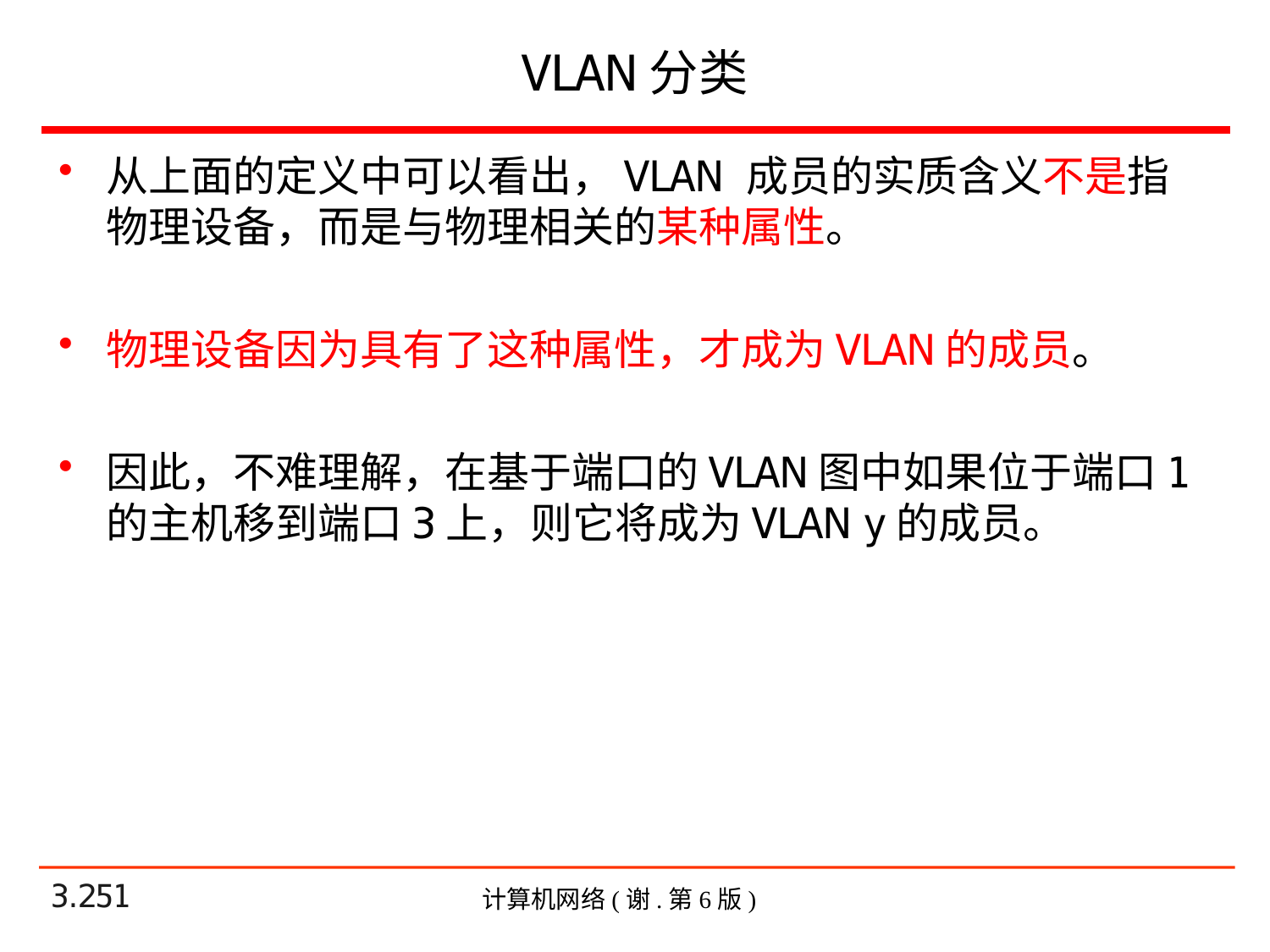

# VLAN分类
从上面的定义中可以看出，VLAN 成员的实质含义不是指物理设备，而是与物理相关的某种属性。

物理设备因为具有了这种属性，才成为VLAN的成员。

因此，不难理解，在基于端口的VLAN图中如果位于端口1的主机移到端口3上，则它将成为VLAN y的成员。